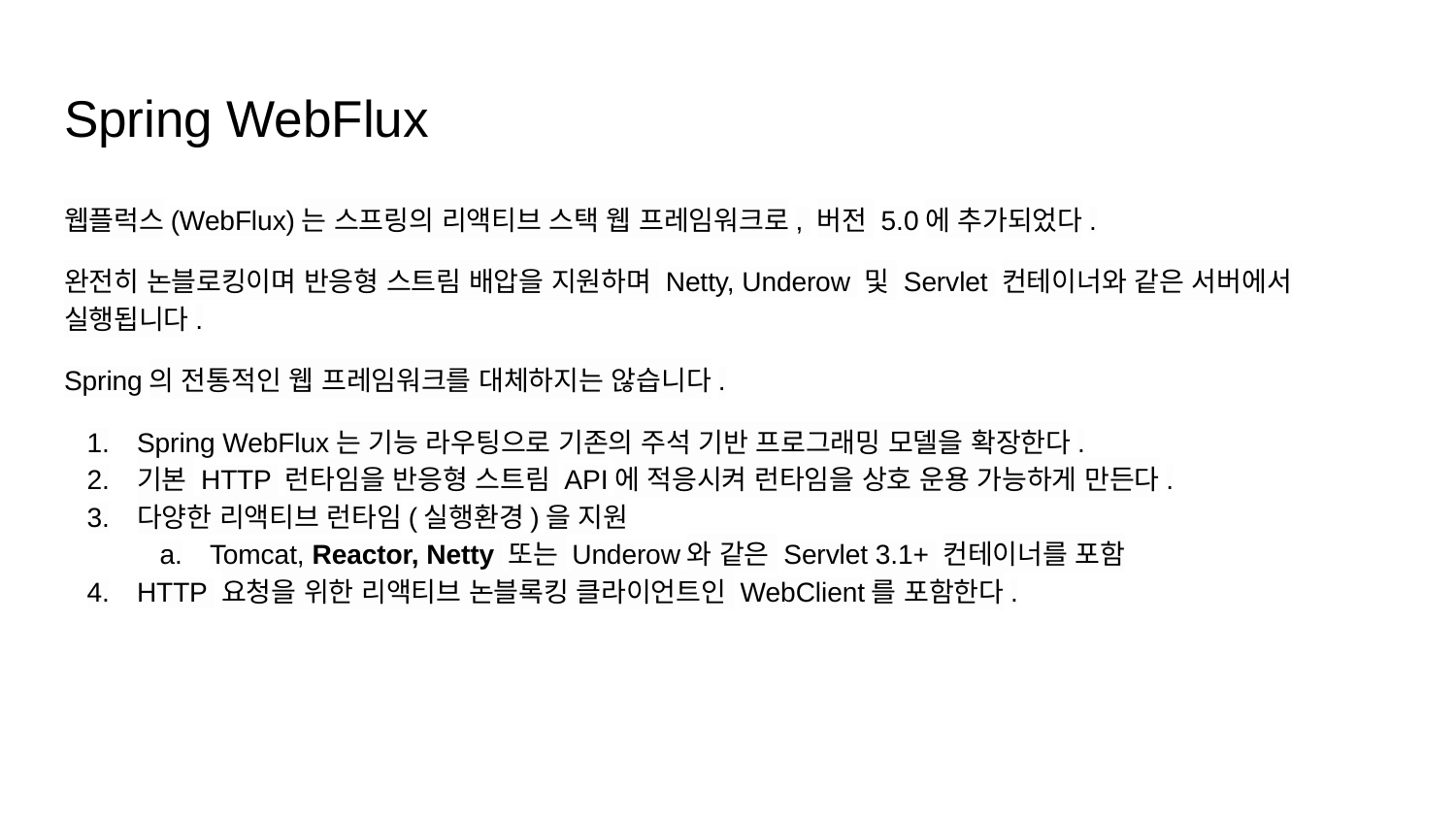

# Spring WebFlux
웹플럭스(WebFlux)는 스프링의 리액티브 스택 웹 프레임워크로, 버전 5.0에 추가되었다.
완전히 논블로킹이며 반응형 스트림 배압을 지원하며 Netty, Underow 및 Servlet 컨테이너와 같은 서버에서 실행됩니다.
Spring의 전통적인 웹 프레임워크를 대체하지는 않습니다.
Spring WebFlux는 기능 라우팅으로 기존의 주석 기반 프로그래밍 모델을 확장한다.
기본 HTTP 런타임을 반응형 스트림 API에 적응시켜 런타임을 상호 운용 가능하게 만든다.
다양한 리액티브 런타임(실행환경)을 지원
Tomcat, Reactor, Netty 또는 Underow와 같은 Servlet 3.1+ 컨테이너를 포함
HTTP 요청을 위한 리액티브 논블록킹 클라이언트인 WebClient를 포함한다.